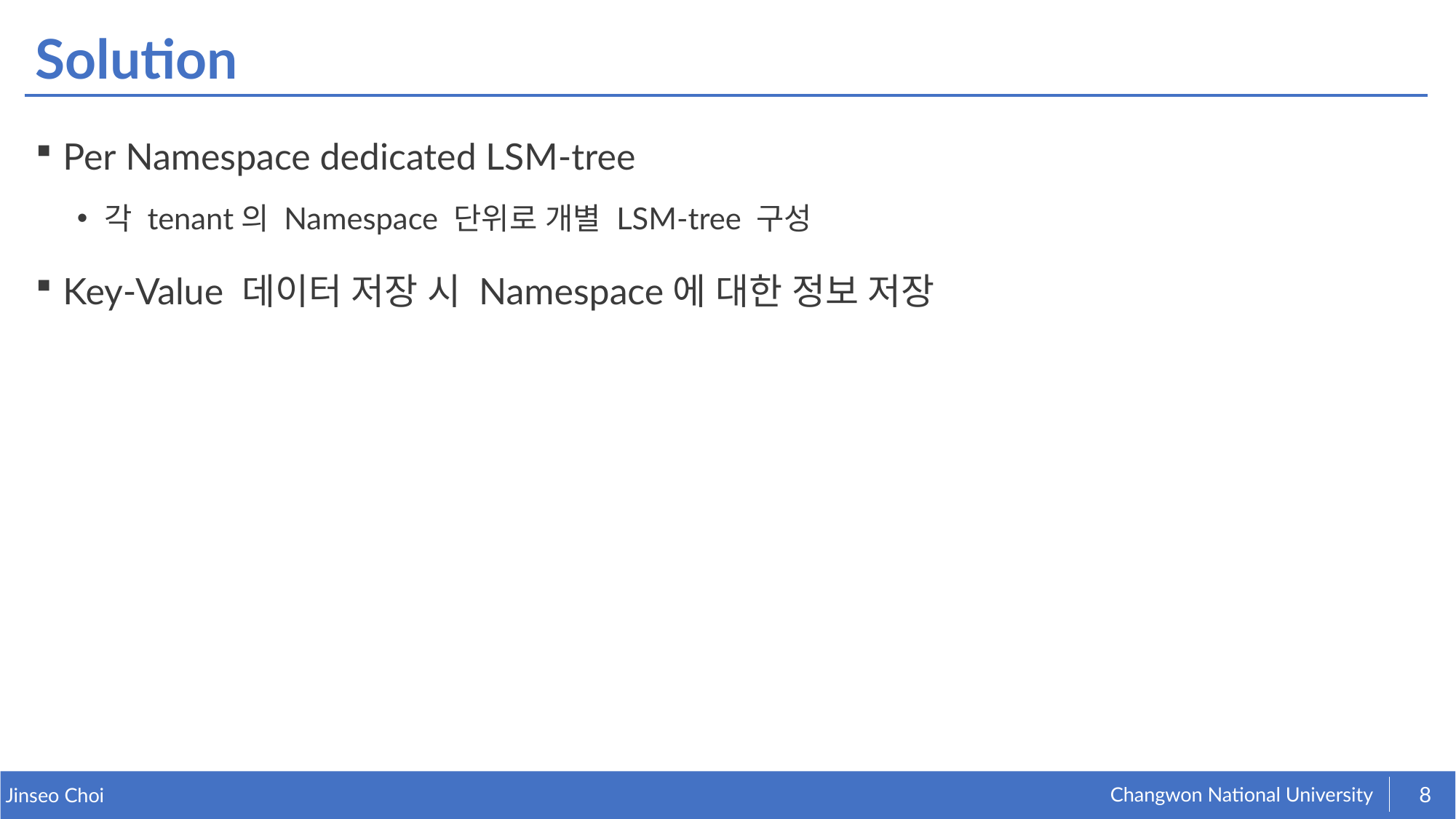

# Solution
Per Namespace dedicated LSM-tree
각 tenant의 Namespace 단위로 개별 LSM-tree 구성
Key-Value 데이터 저장 시 Namespace에 대한 정보 저장
8